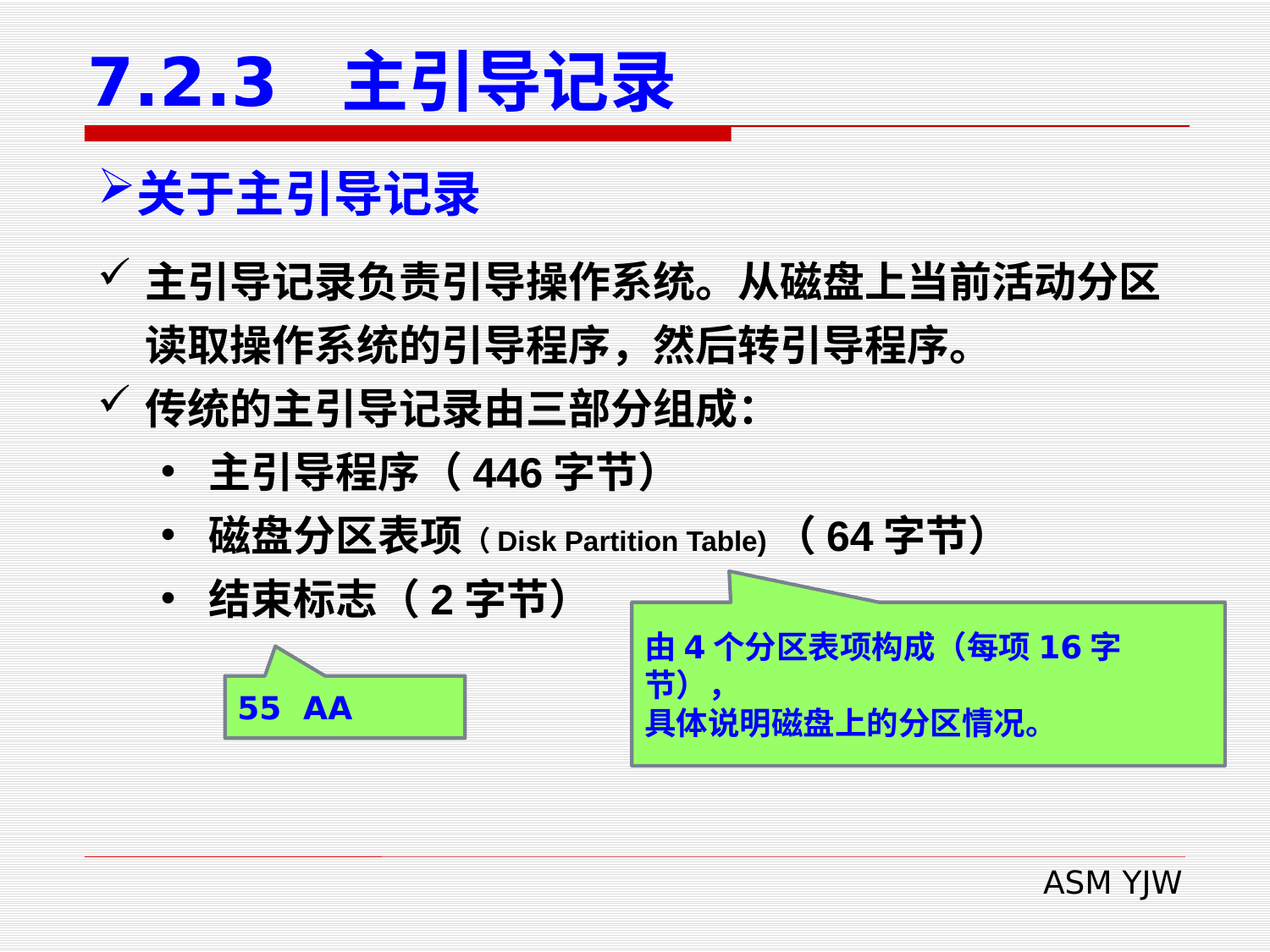

# 7.2.3  主引导记录
关于主引导记录
主引导记录负责引导操作系统。从磁盘上当前活动分区读取操作系统的引导程序，然后转引导程序。
传统的主引导记录由三部分组成：
主引导程序（446字节）
磁盘分区表项（Disk Partition Table)（64字节）
结束标志（2字节）
由4个分区表项构成（每项16字节），
具体说明磁盘上的分区情况。
55  AA